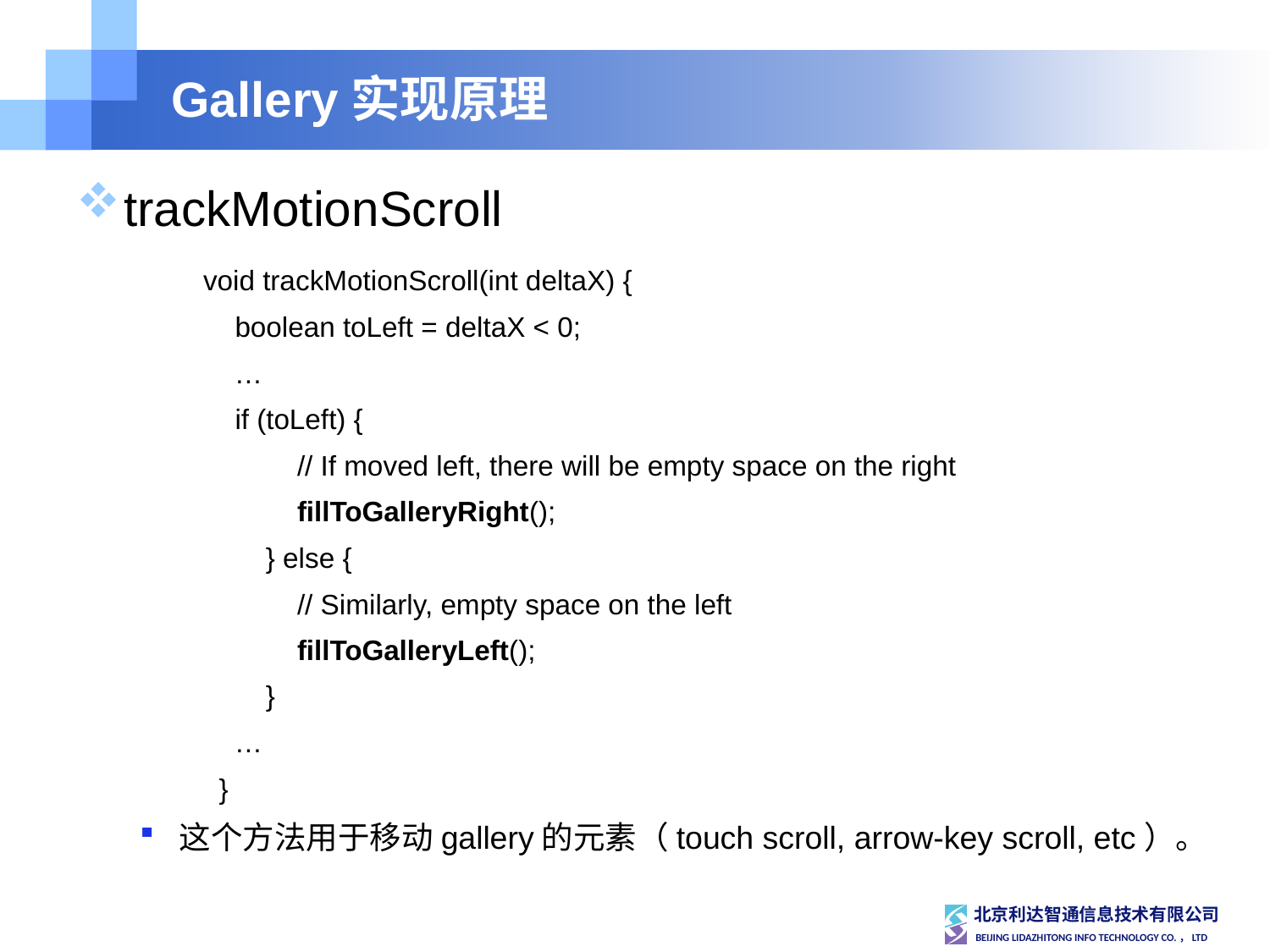

# Gallery实现原理
trackMotionScroll
void trackMotionScroll(int deltaX) {
	boolean toLeft = deltaX < 0;
    …
	if (toLeft) {
            // If moved left, there will be empty space on the right
            fillToGalleryRight();
        } else {
            // Similarly, empty space on the left
            fillToGalleryLeft();
        }
    …
  }
这个方法用于移动gallery的元素（touch scroll, arrow-key scroll, etc）。